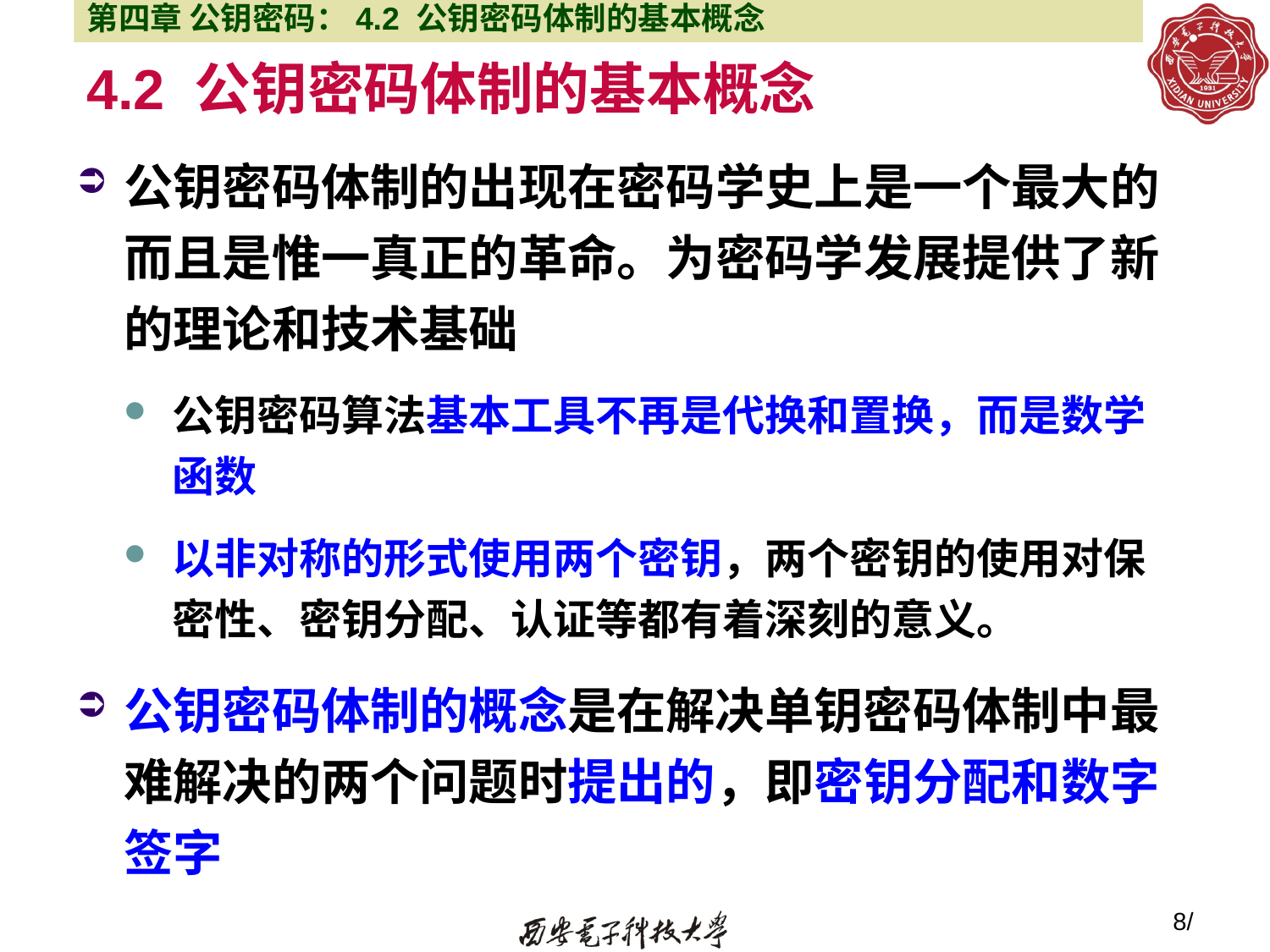

第四章 公钥密码：4.2 公钥密码体制的基本概念
# 4.2 公钥密码体制的基本概念
公钥密码体制的出现在密码学史上是一个最大的而且是惟一真正的革命。为密码学发展提供了新的理论和技术基础
公钥密码算法基本工具不再是代换和置换，而是数学函数
以非对称的形式使用两个密钥，两个密钥的使用对保密性、密钥分配、认证等都有着深刻的意义。
公钥密码体制的概念是在解决单钥密码体制中最难解决的两个问题时提出的，即密钥分配和数字签字
8/